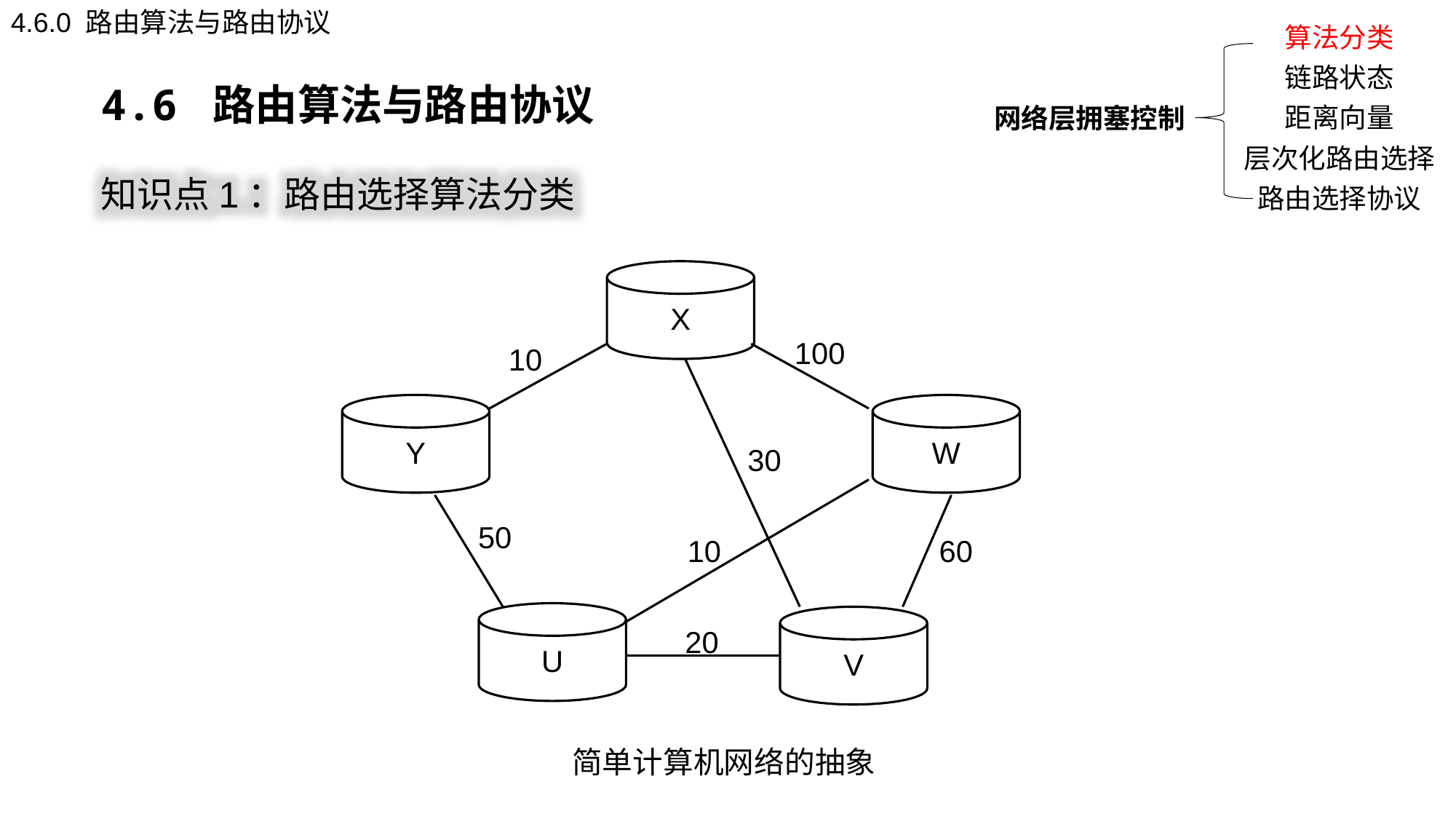

4.6.0 路由算法与路由协议
算法分类

链路状态
网络层拥塞控制
距离向量
层次化路由选择
路由选择协议
4.6 路由算法与路由协议
知识点1：路由选择算法分类
X
100
10
W
Y
30
50
10
60
U
V
20
简单计算机网络的抽象